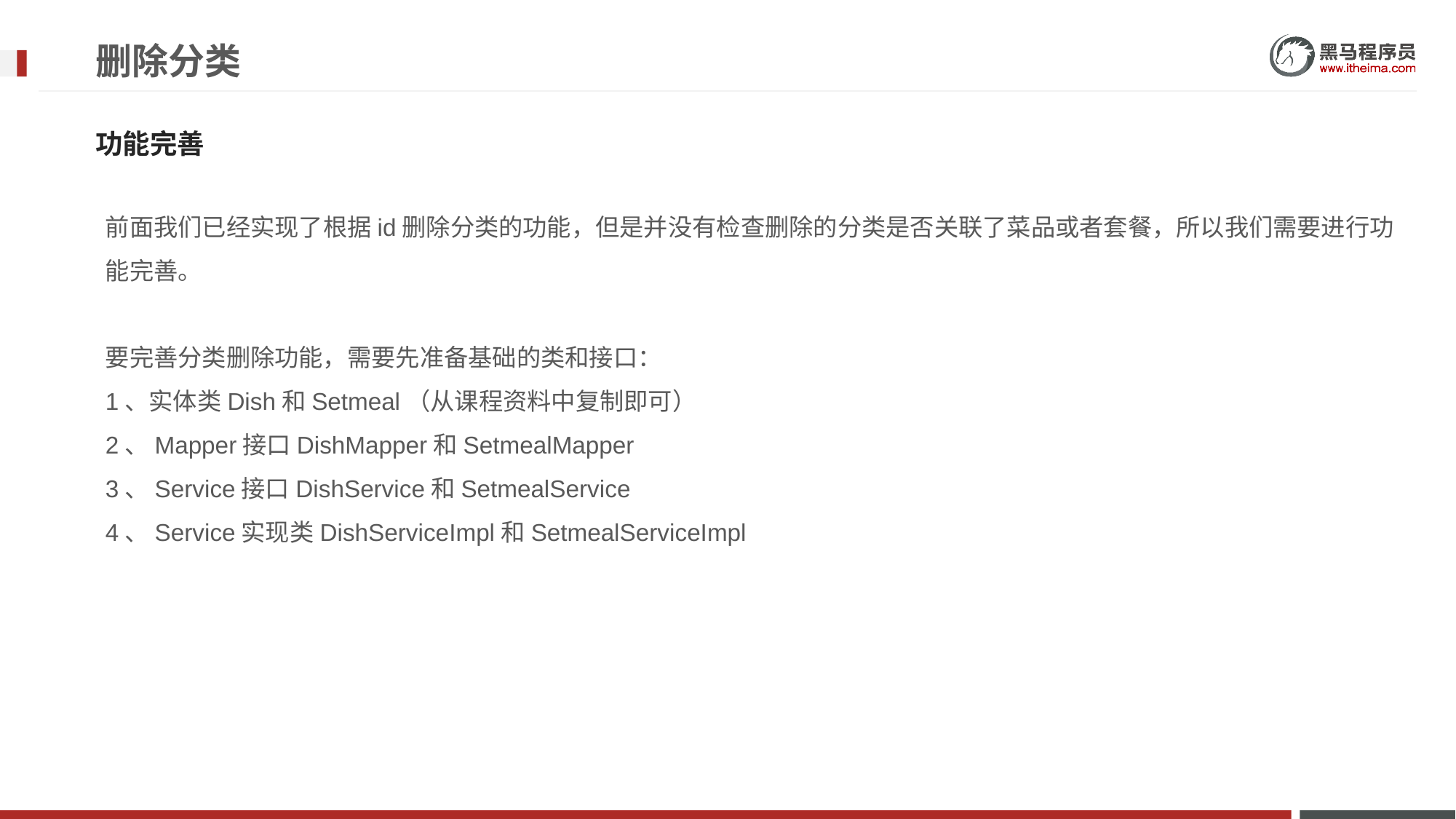

# 删除分类
功能完善
前面我们已经实现了根据id删除分类的功能，但是并没有检查删除的分类是否关联了菜品或者套餐，所以我们需要进行功能完善。

要完善分类删除功能，需要先准备基础的类和接口：
1、实体类Dish和Setmeal（从课程资料中复制即可）
2、Mapper接口DishMapper和SetmealMapper
3、Service接口DishService和SetmealService
4、Service实现类DishServiceImpl和SetmealServiceImpl